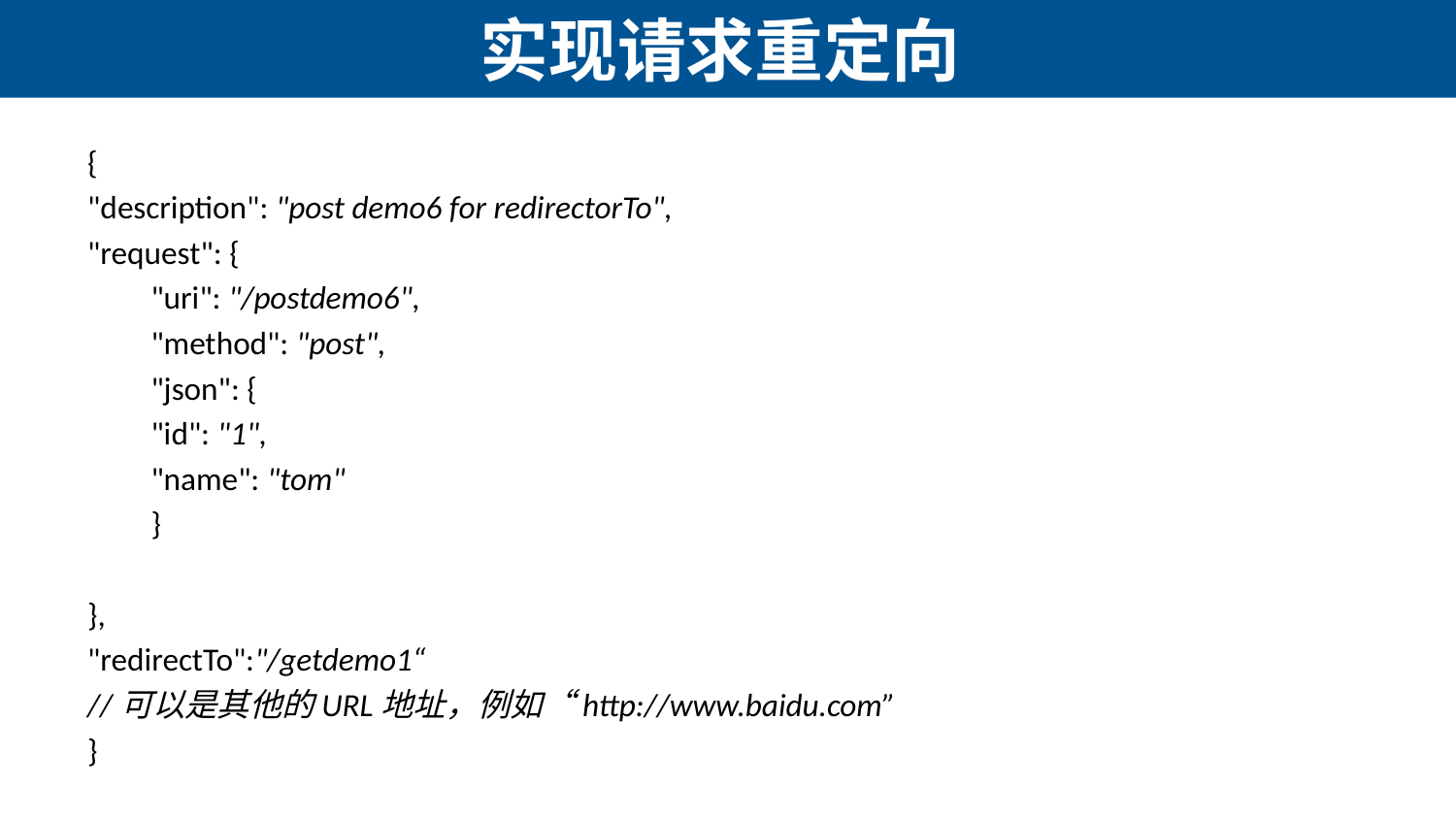

# 实现请求重定向
{
"description": "post demo6 for redirectorTo",
"request": {
"uri": "/postdemo6",
"method": "post",
"json": {
"id": "1",
"name": "tom"
}

},
"redirectTo":"/getdemo1“
//可以是其他的URL地址，例如“http://www.baidu.com”
}